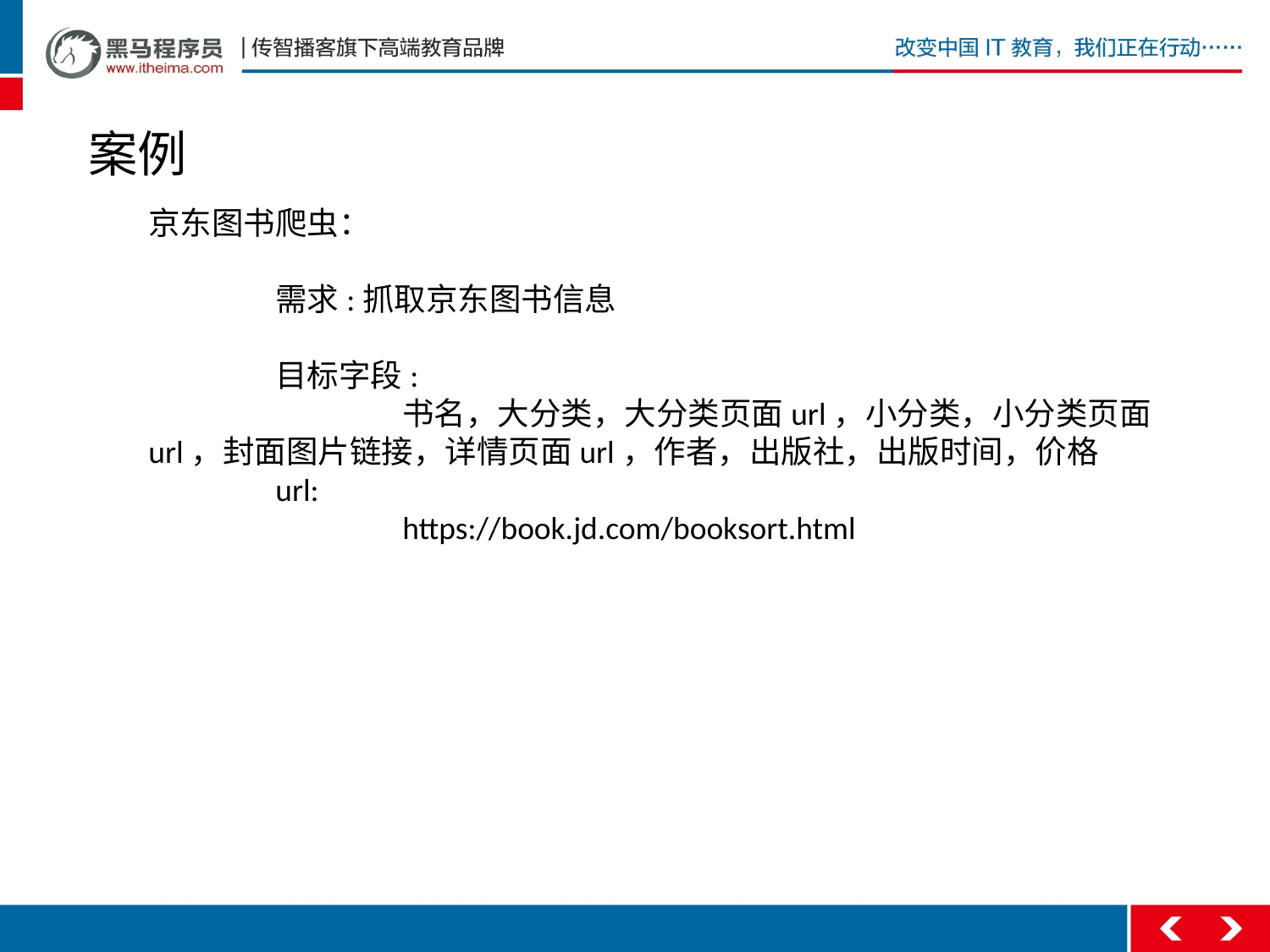

案例
京东图书爬虫：

	需求:抓取京东图书信息

 	目标字段:
		书名，大分类，大分类页面url，小分类，小分类页面url，封面图片链接，详情页面url，作者，出版社，出版时间，价格
	url:
		https://book.jd.com/booksort.html